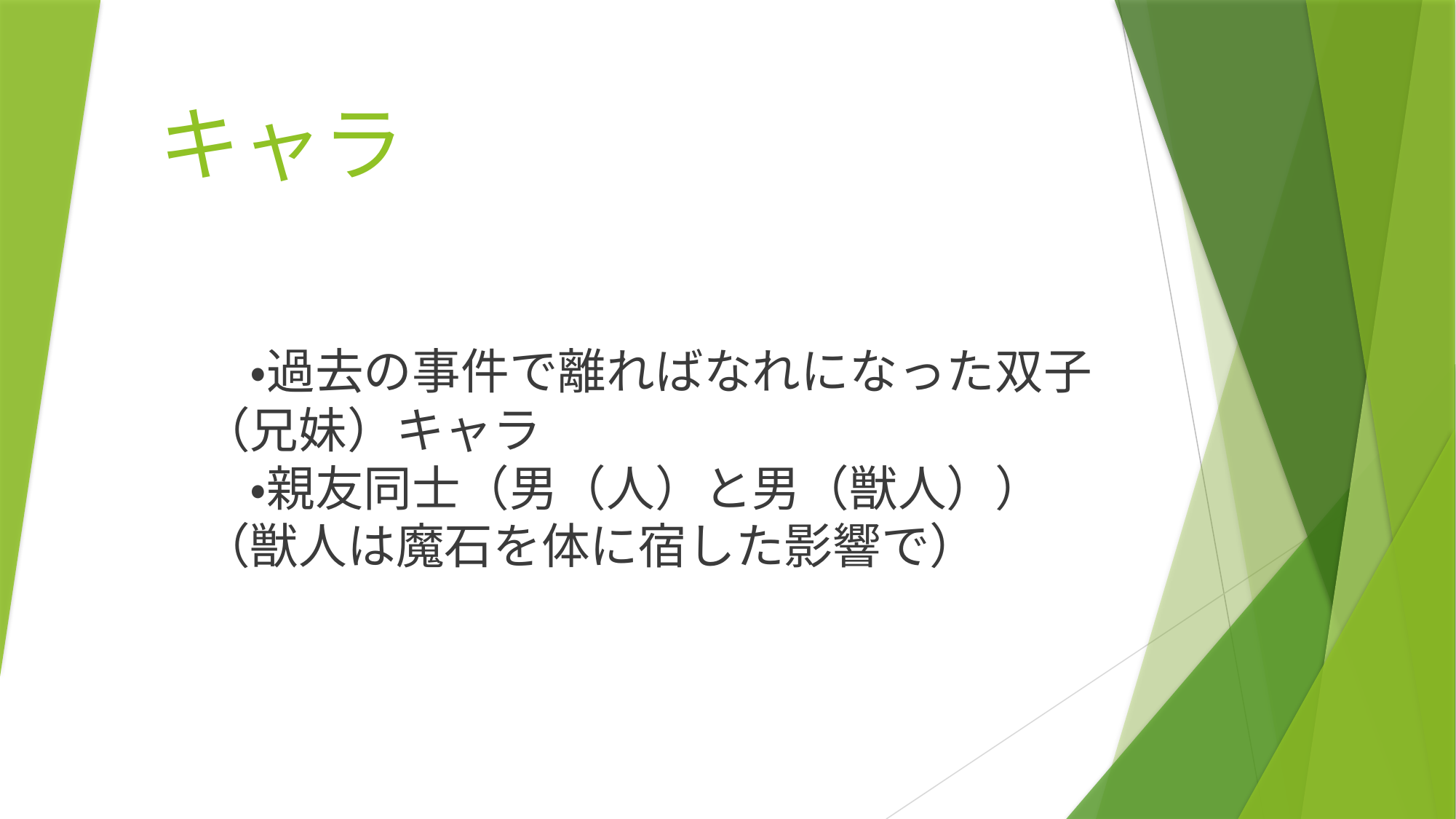

# キャラ
　・過去の事件で離ればなれになった双子（兄妹）キャラ
　・親友同士（男（人）と男（獣人））（獣人は魔石を体に宿した影響で）